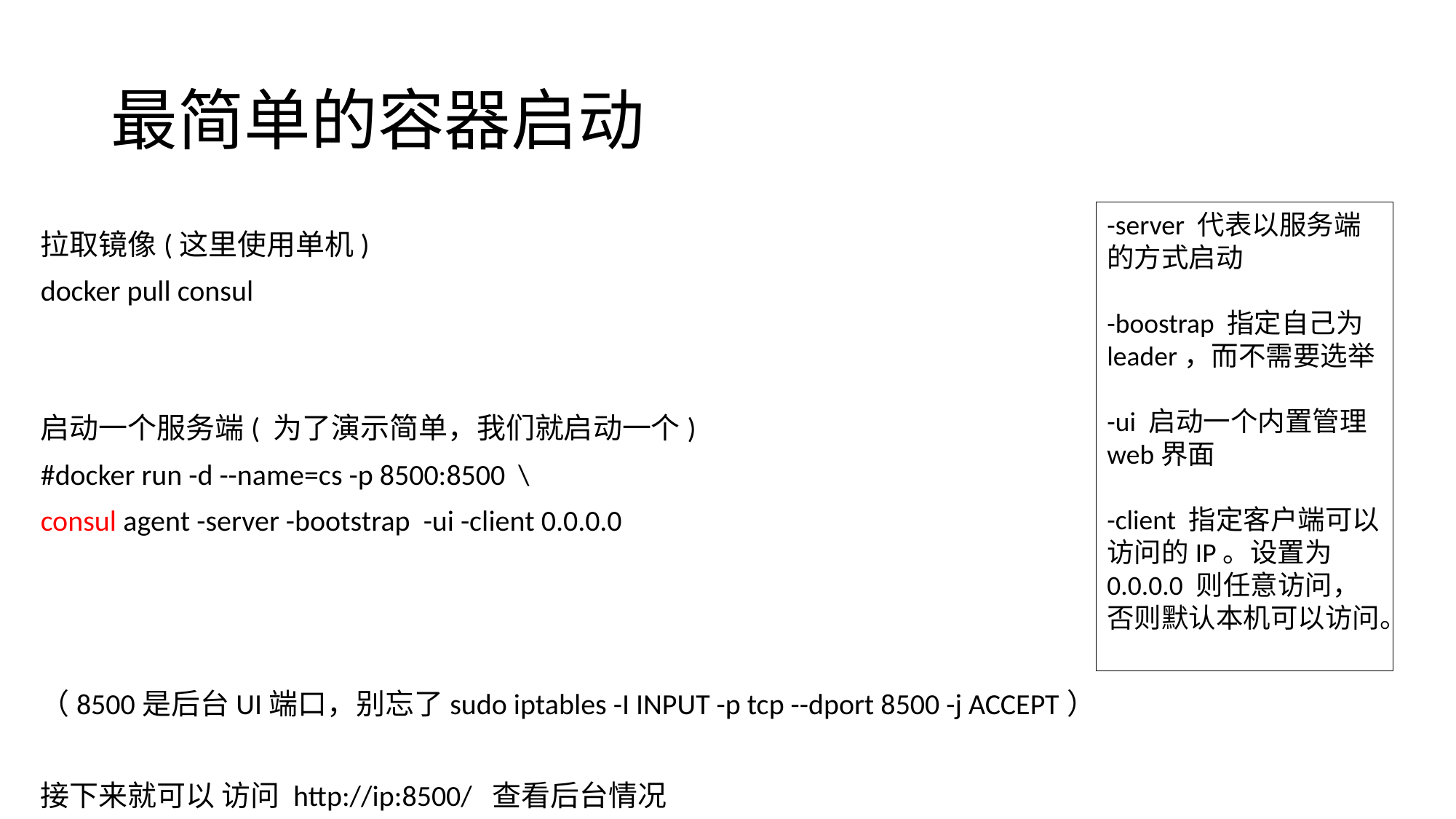

# 最简单的容器启动

拉取镜像(这里使用单机)
docker pull consul

启动一个服务端( 为了演示简单，我们就启动一个)
#docker run -d --name=cs -p 8500:8500  \
consul agent -server -bootstrap  -ui -client 0.0.0.0

（8500是后台UI端口，别忘了sudo iptables -I INPUT -p tcp --dport 8500 -j ACCEPT）

接下来就可以 访问 http://ip:8500/  查看后台情况
-server 代表以服务端的方式启动

-boostrap 指定自己为leader，而不需要选举

-ui 启动一个内置管理web界面

-client 指定客户端可以访问的IP。设置为0.0.0.0 则任意访问，否则默认本机可以访问。